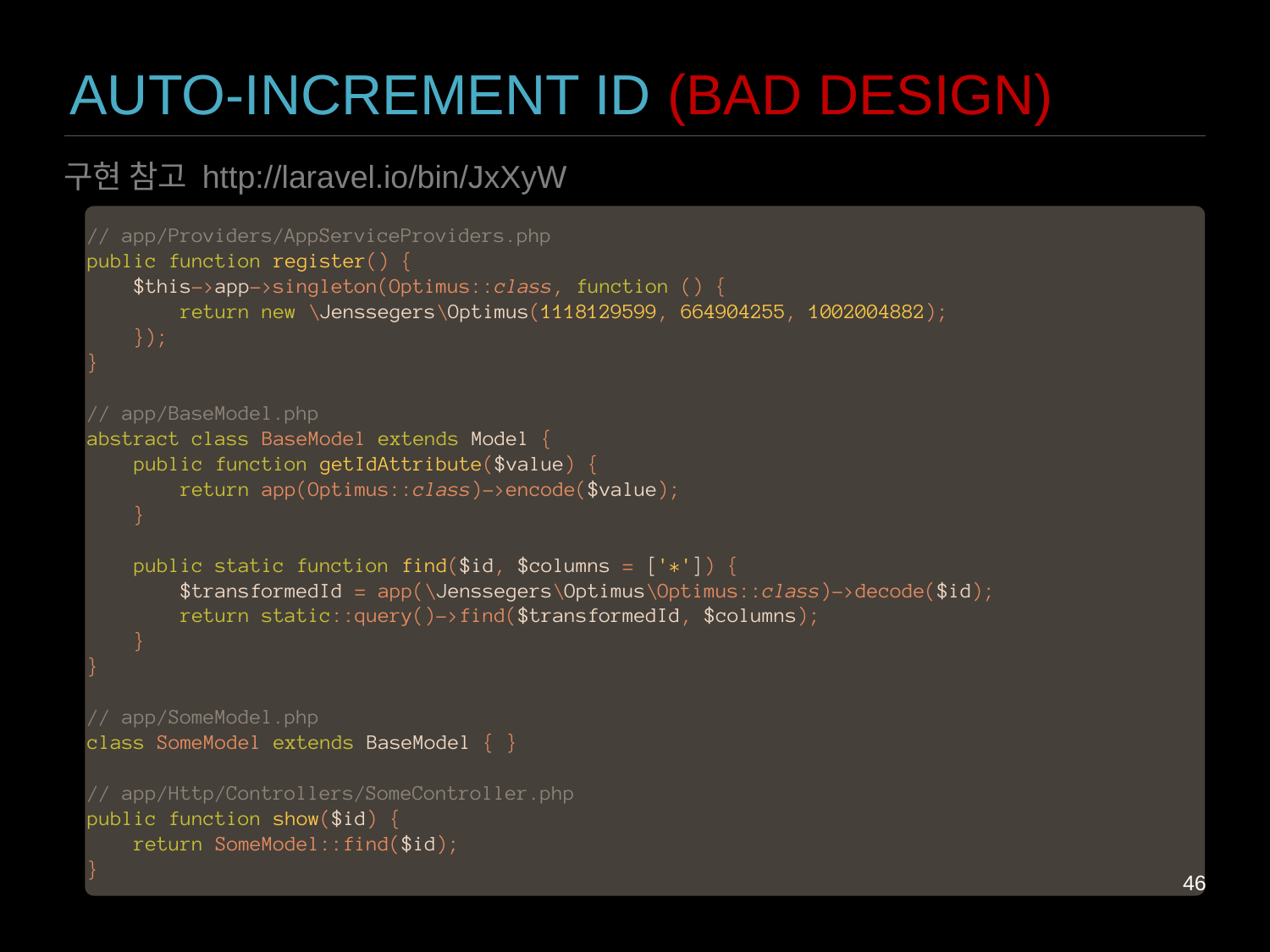

# AUTO-INCREMENT ID (BAD DESIGN)
구현 참고 http://laravel.io/bin/JxXyW
// app/Providers/AppServiceProviders.php
public function register() {
    $this->app->singleton(Optimus::class, function () {
        return new \Jenssegers\Optimus(1118129599, 664904255, 1002004882);
    });
}
// app/BaseModel.php
abstract class BaseModel extends Model {
    public function getIdAttribute($value) {
        return app(Optimus::class)->encode($value);
    }
 
    public static function find($id, $columns = ['*']) {
        $transformedId = app(\Jenssegers\Optimus\Optimus::class)->decode($id);
        return static::query()->find($transformedId, $columns);
    }
}
// app/SomeModel.php
class SomeModel extends BaseModel { }
// app/Http/Controllers/SomeController.php
public function show($id) {
    return SomeModel::find($id);
}
46